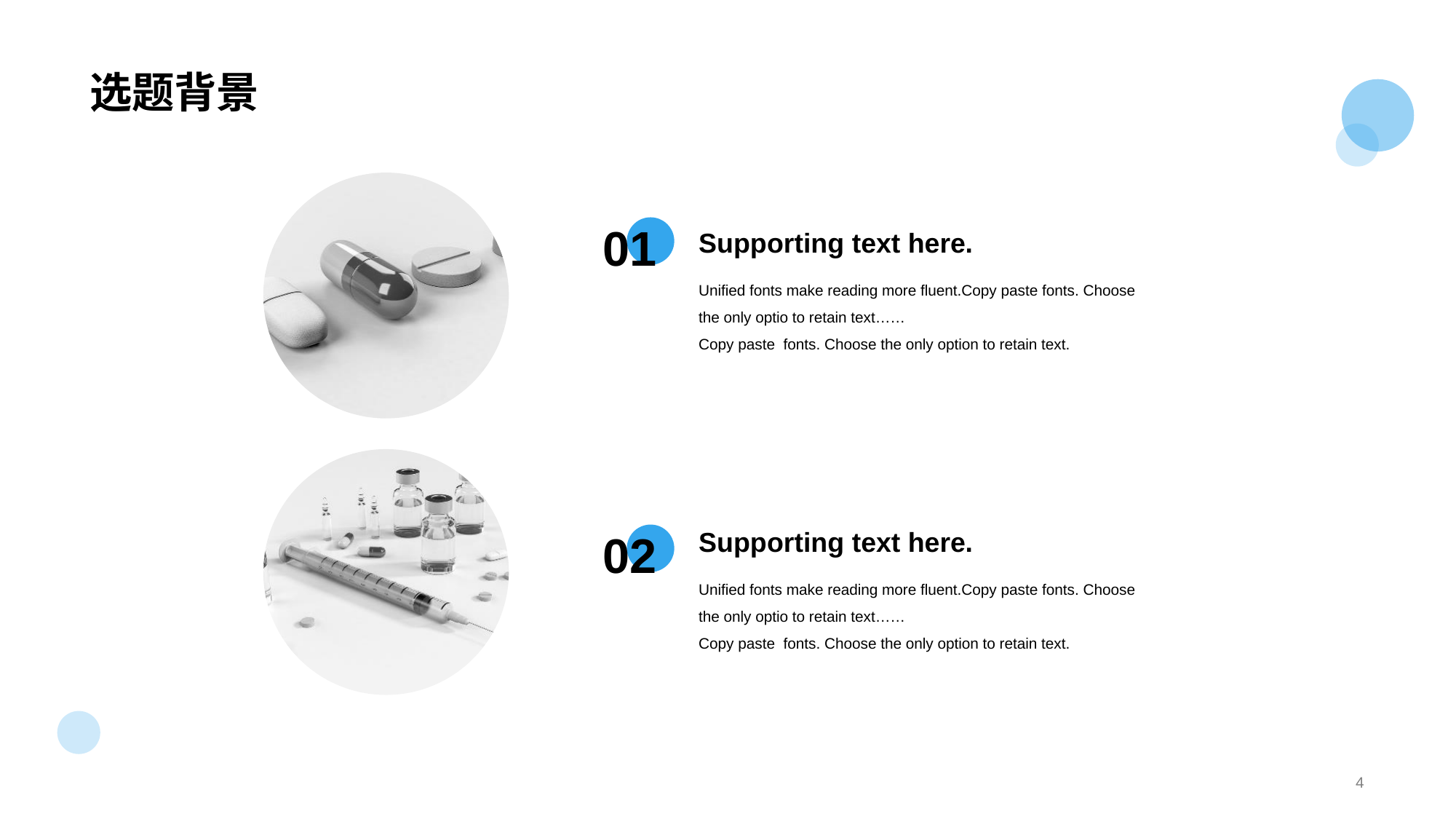

# 选题背景

01

Supporting text here.
Unified fonts make reading more fluent.Copy paste fonts. Choose the only optio to retain text……
Copy paste  fonts. Choose the only option to retain text.

02
Supporting text here.

Unified fonts make reading more fluent.Copy paste fonts. Choose the only optio to retain text……
Copy paste  fonts. Choose the only option to retain text.
4